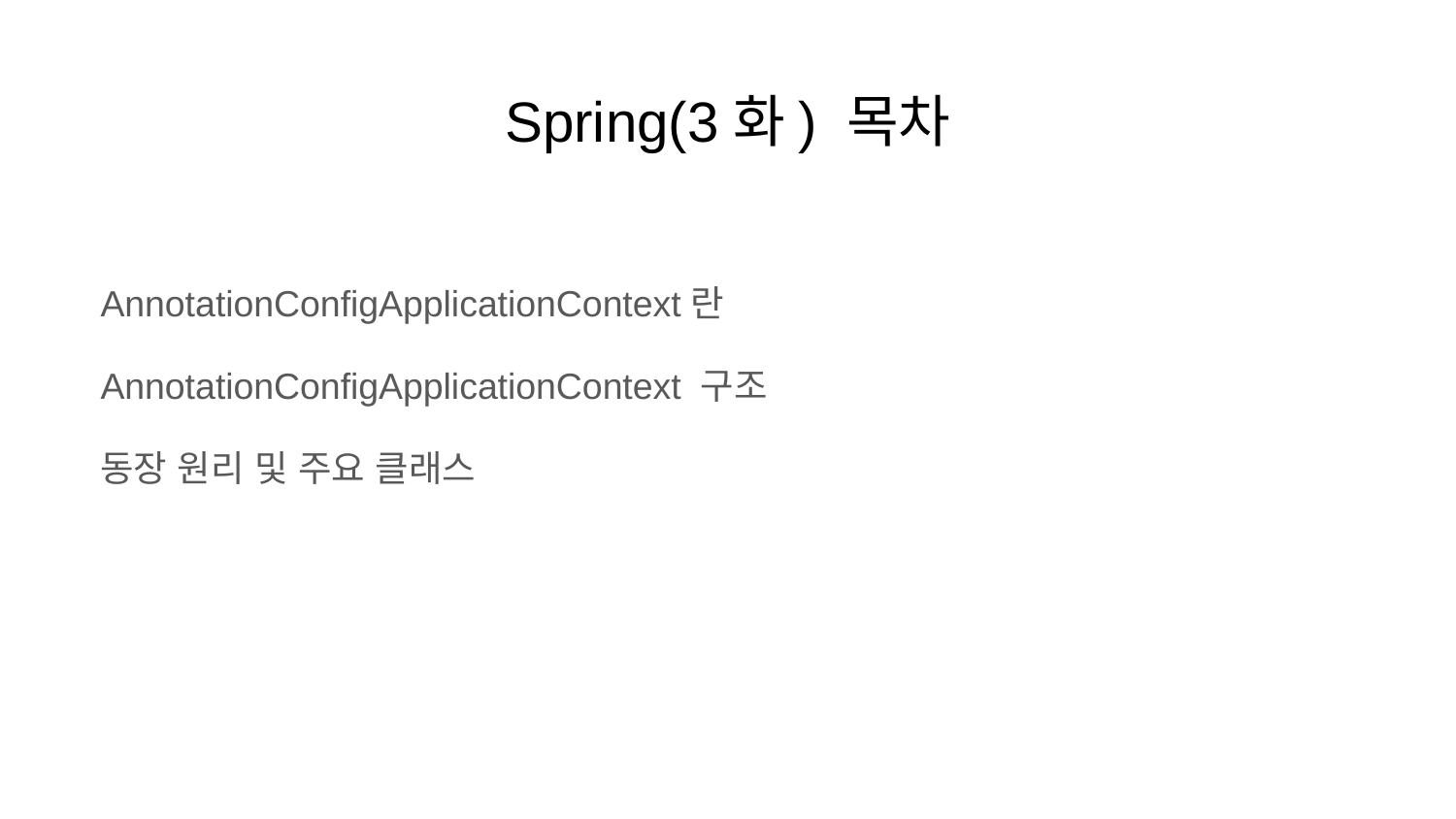

# Spring(3화) 목차

AnnotationConfigApplicationContext란
AnnotationConfigApplicationContext 구조
동장 원리 및 주요 클래스